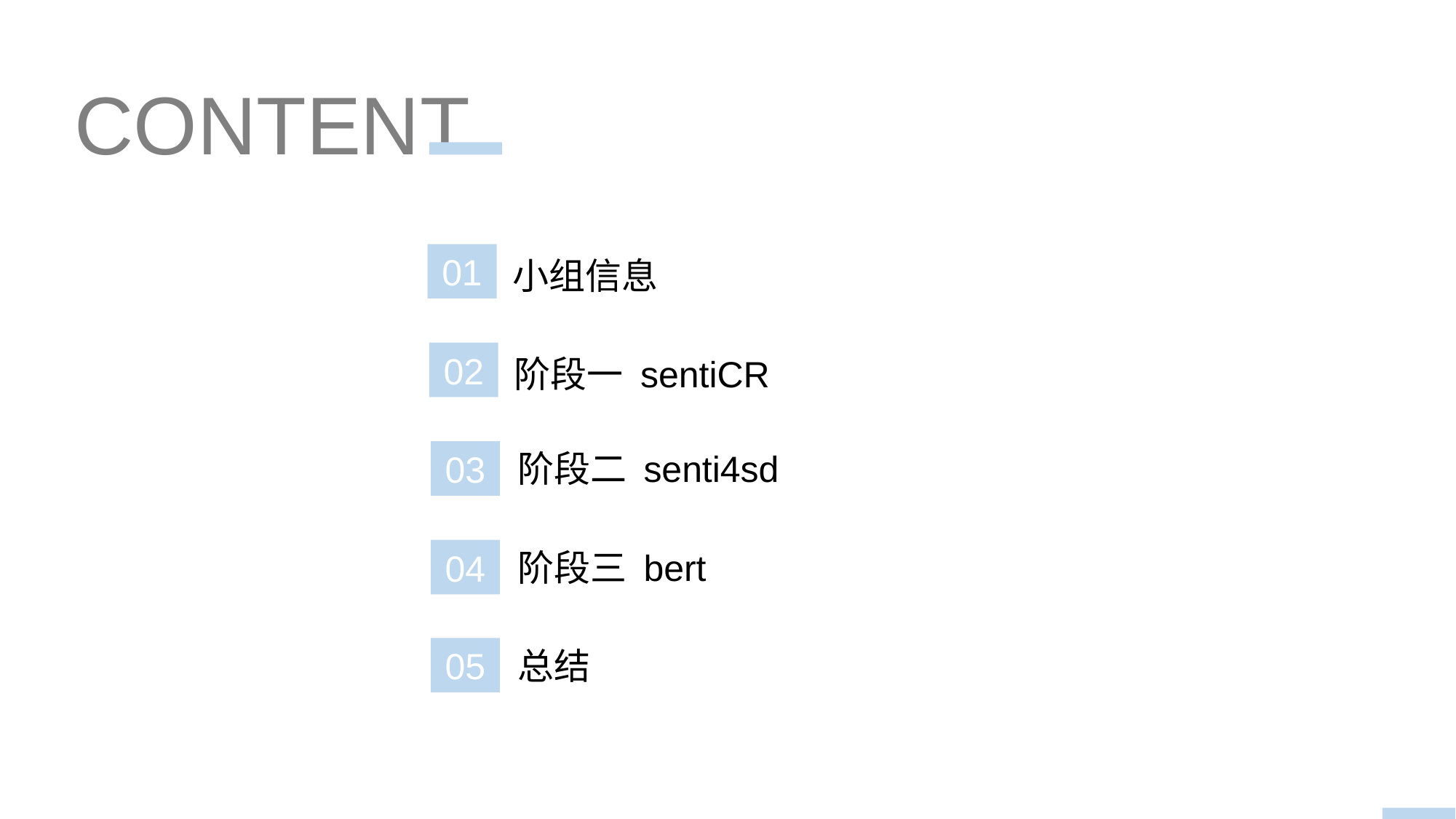

CONTENT

01
小组信息
02
阶段一 sentiCR
03
阶段二 senti4sd
04
阶段三 bert
05
总结